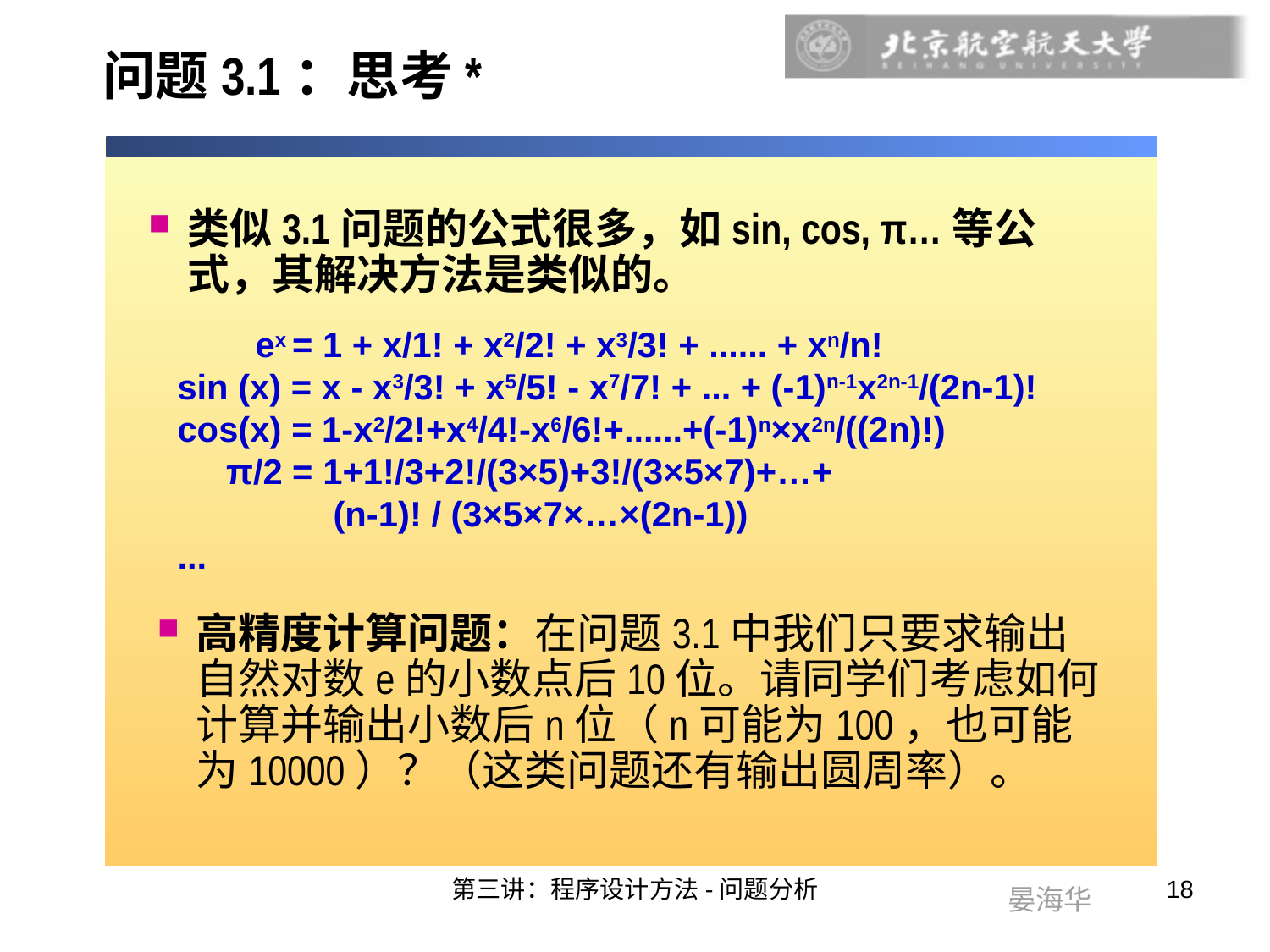

# 问题3.1：思考*
类似3.1问题的公式很多，如sin, cos, π…等公式，其解决方法是类似的。
        ex = 1 + x/1! + x2/2! + x3/3! + ...... + xn/n!
sin (x) = x - x3/3! + x5/5! - x7/7! + ... + (-1)n-1x2n-1/(2n-1)!
cos(x) = 1-x2/2!+x4/4!-x6/6!+......+(-1)n×x2n/((2n)!)
     π/2 = 1+1!/3+2!/(3×5)+3!/(3×5×7)+…+
                (n-1)! / (3×5×7×…×(2n-1))
...
高精度计算问题：在问题3.1中我们只要求输出自然对数e的小数点后10位。请同学们考虑如何计算并输出小数后n位（n可能为100，也可能为10000）？（这类问题还有输出圆周率）。
第三讲：程序设计方法-问题分析
18